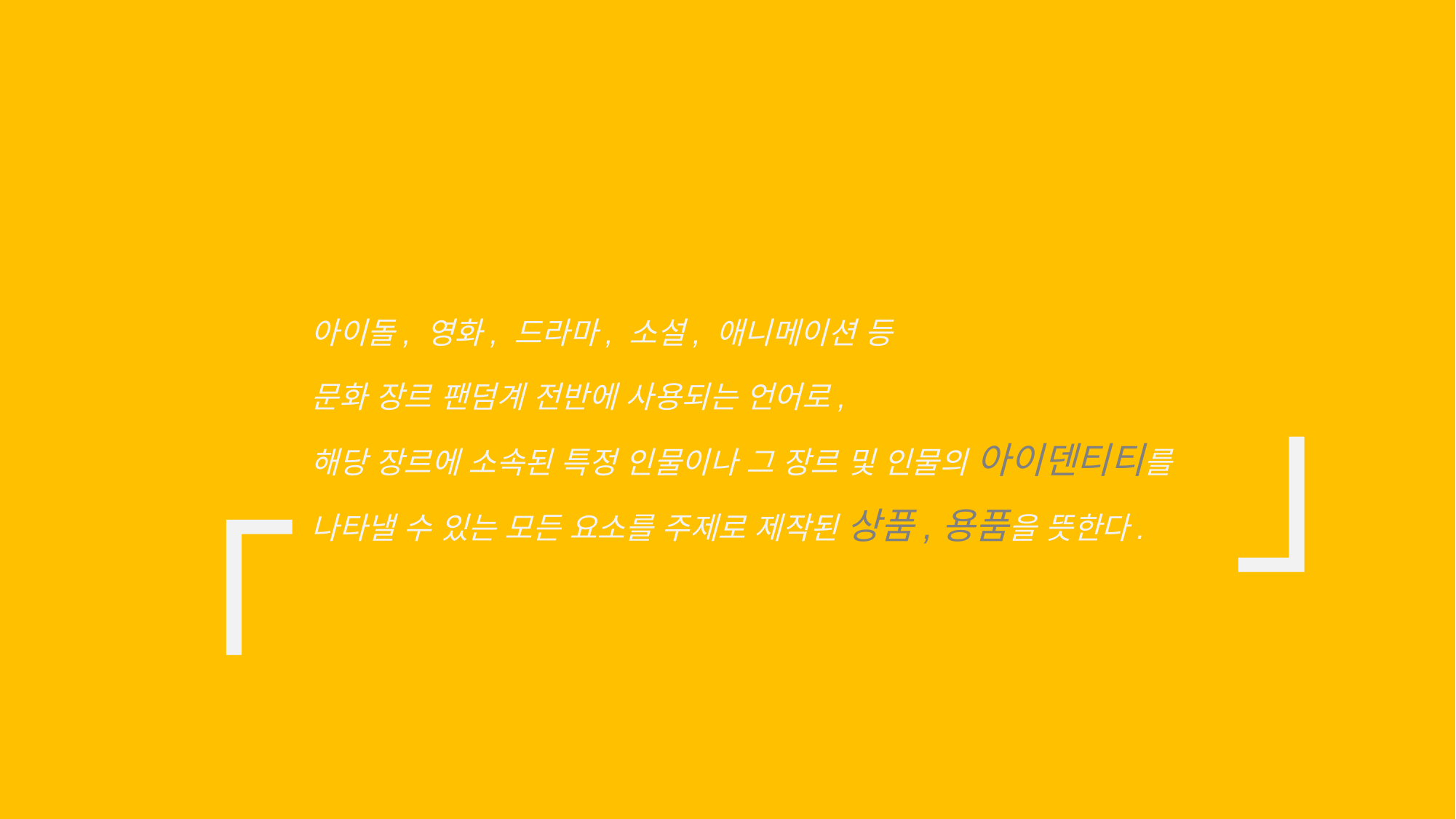

「
」
아이돌, 영화, 드라마, 소설, 애니메이션 등
문화 장르 팬덤계 전반에 사용되는 언어로,
해당 장르에 소속된 특정 인물이나 그 장르 및 인물의 아이덴티티를
나타낼 수 있는 모든 요소를 주제로 제작된 상품,용품을 뜻한다.